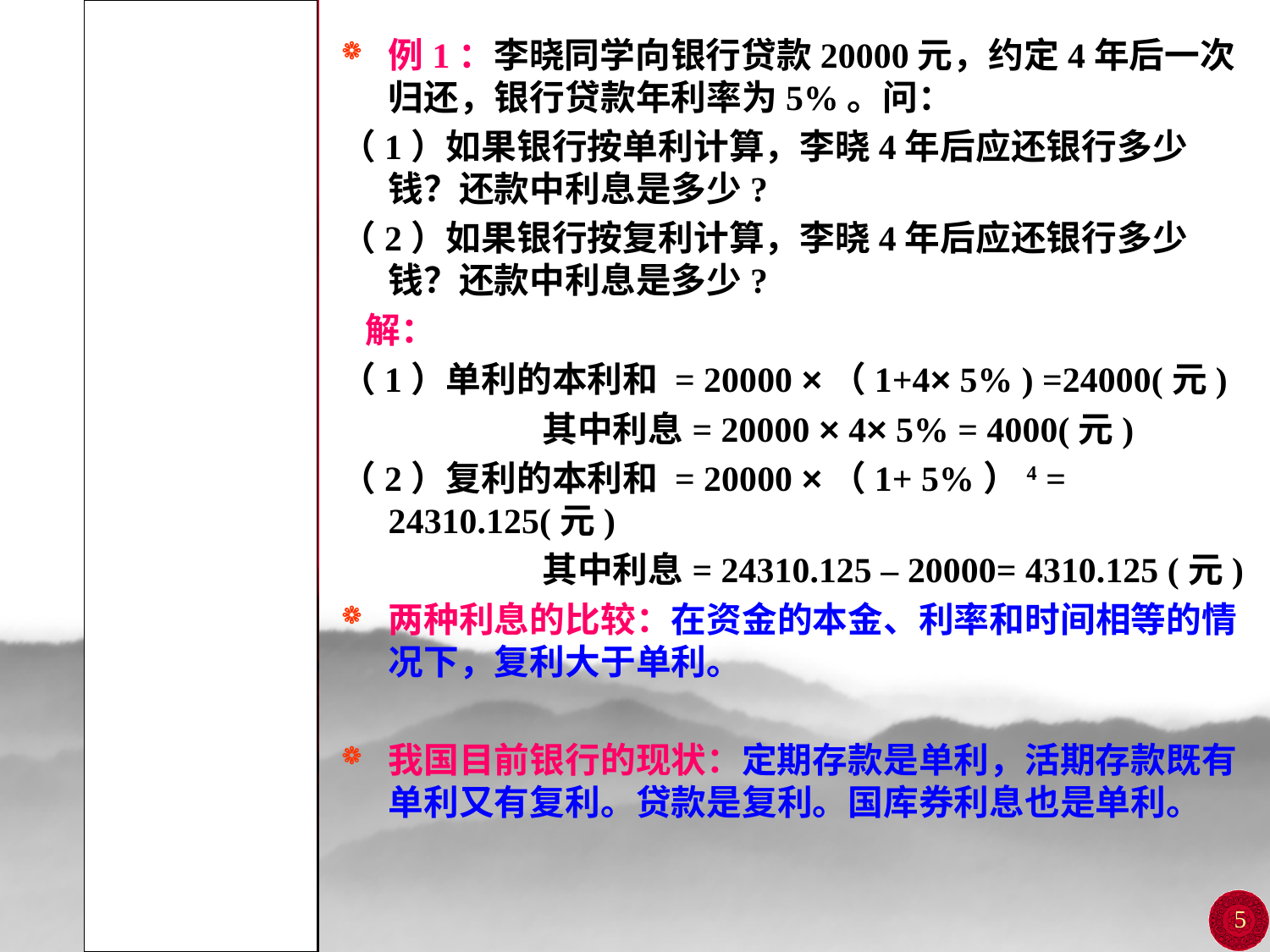

# 第二讲  技术经济学的基础知识
例1：李晓同学向银行贷款20000元，约定4年后一次归还，银行贷款年利率为5%。问：
（1）如果银行按单利计算，李晓4年后应还银行多少钱？还款中利息是多少?
（2）如果银行按复利计算，李晓4年后应还银行多少钱？还款中利息是多少?
  解：
（1）单利的本利和 = 20000 ×（1+4× 5% ) =24000(元)
                        其中利息= 20000 × 4× 5% = 4000(元)
（2）复利的本利和 = 20000 ×（1+ 5%）4 = 24310.125(元)
                        其中利息= 24310.125 – 20000= 4310.125 (元)
两种利息的比较：在资金的本金、利率和时间相等的情况下，复利大于单利。

我国目前银行的现状：定期存款是单利，活期存款既有单利又有复利。贷款是复利。国库券利息也是单利。

5